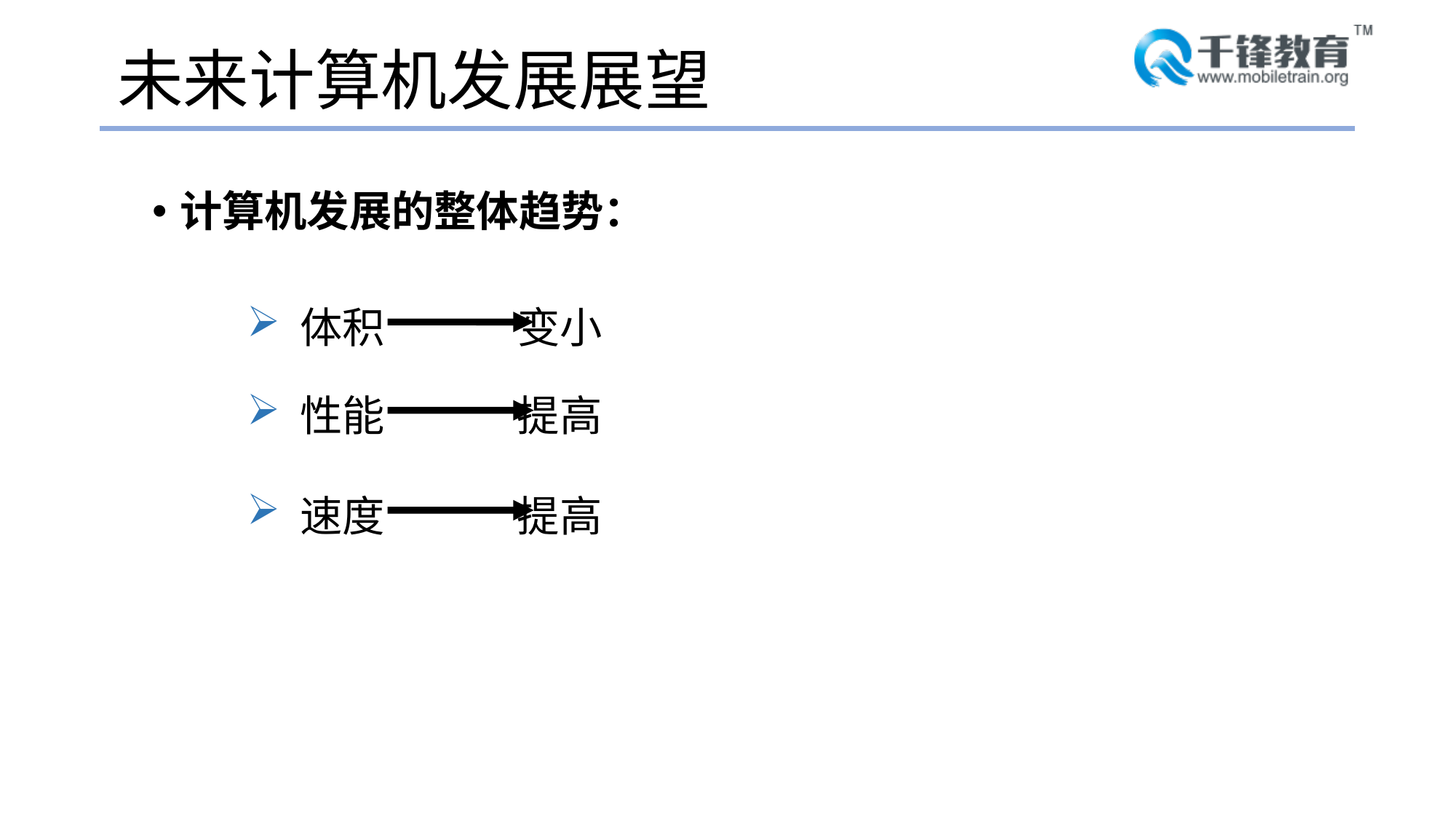

# 未来计算机发展展望
计算机发展的整体趋势：
 体积              变小

 性能              提高

 速度              提高